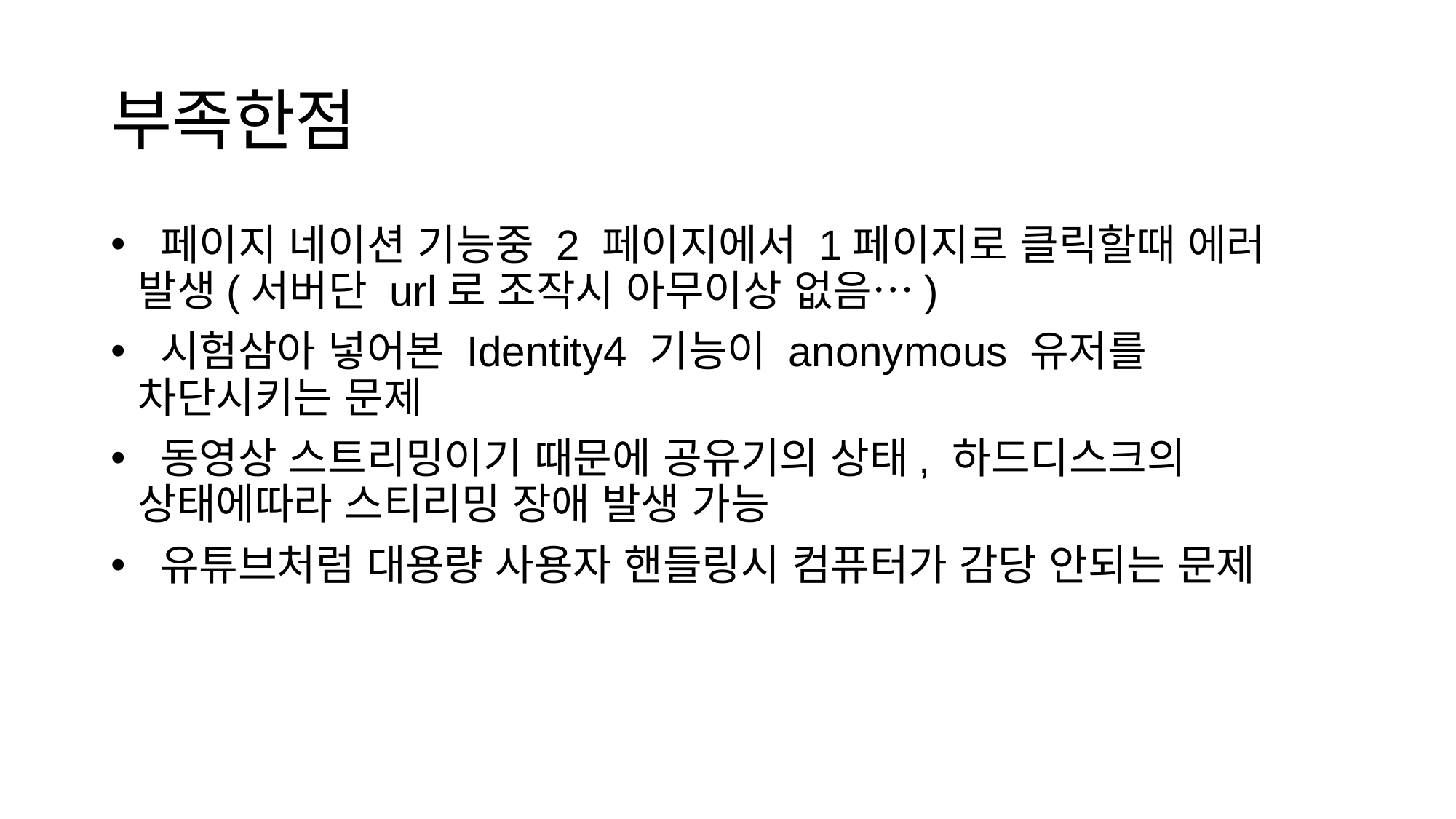

# 부족한점
 페이지 네이션 기능중 2 페이지에서 1페이지로 클릭할때 에러 발생(서버단 url로 조작시 아무이상 없음…)
 시험삼아 넣어본 Identity4 기능이 anonymous 유저를 차단시키는 문제
 동영상 스트리밍이기 때문에 공유기의 상태, 하드디스크의 상태에따라 스티리밍 장애 발생 가능
 유튜브처럼 대용량 사용자 핸들링시 컴퓨터가 감당 안되는 문제